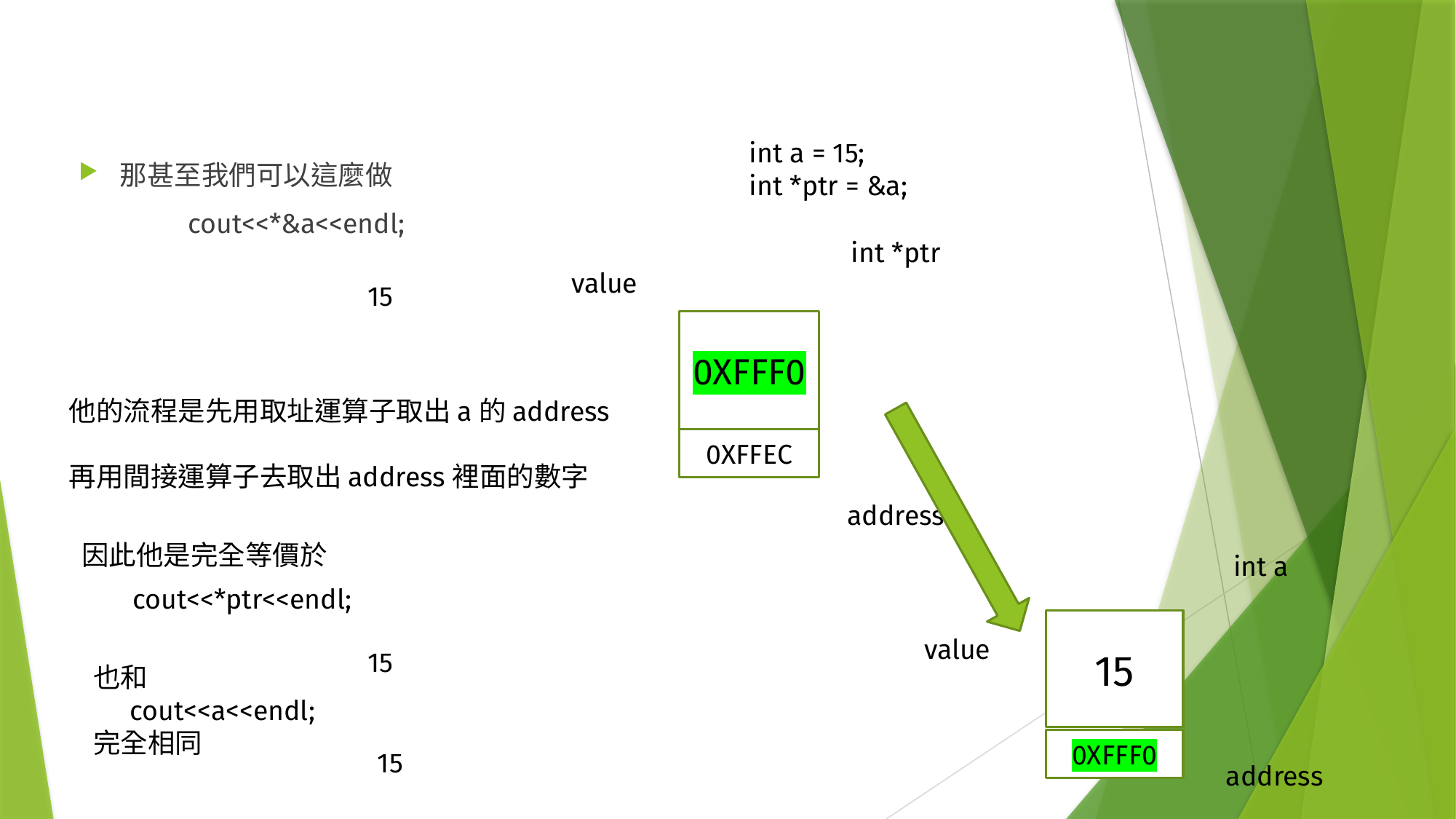

int a = 15;
	int *ptr = &a;
那甚至我們可以這麼做
	cout<<*&a<<endl;

int *ptr
value
15
0XFFF0
他的流程是先用取址運算子取出a的address

再用間接運算子去取出address裡面的數字
0XFFEC
address

因此他是完全等價於
int a
cout<<*ptr<<endl;
15
value
15
也和
     cout<<a<<endl;
完全相同
0XFFF0
15
address